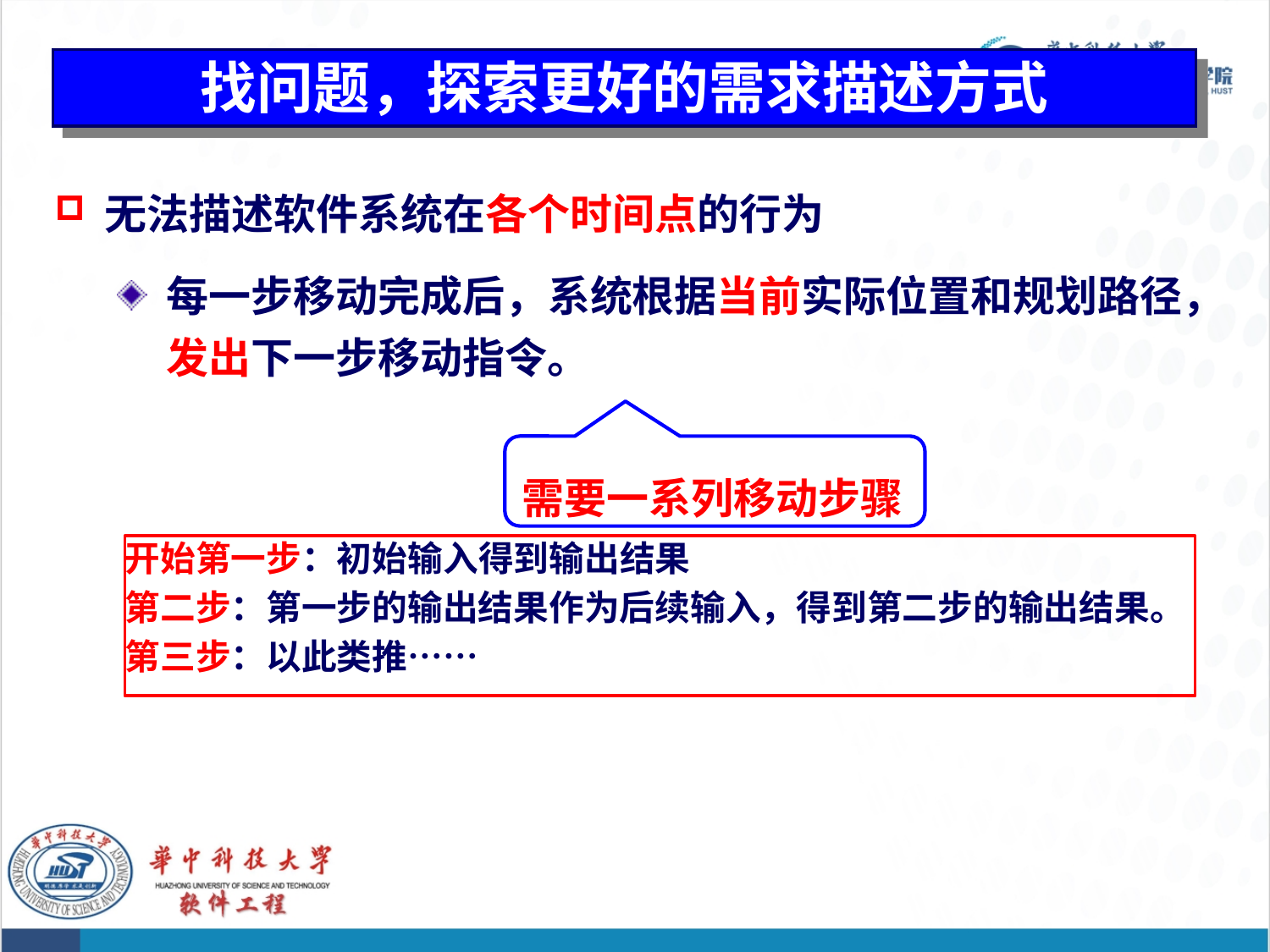

# 找问题，探索更好的需求描述方式
无法描述软件系统在各个时间点的行为
每一步移动完成后，系统根据当前实际位置和规划路径，发出下一步移动指令。
需要一系列移动步骤
开始第一步：初始输入得到输出结果
第二步：第一步的输出结果作为后续输入，得到第二步的输出结果。
第三步：以此类推……